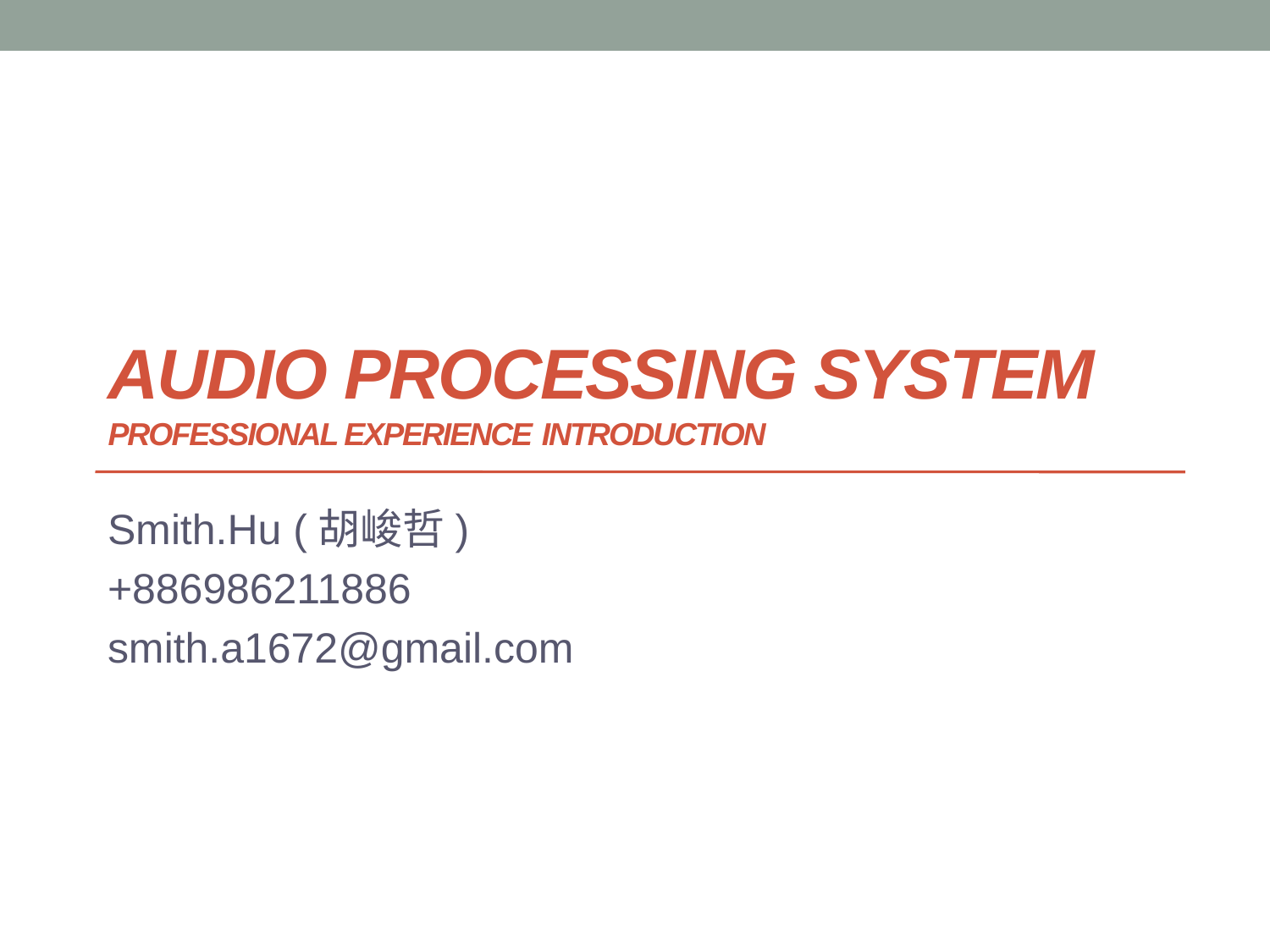

# Audio Processing SYSTEM Professional Experience introduction
Smith.Hu (胡峻哲)
+886986211886
smith.a1672@gmail.com